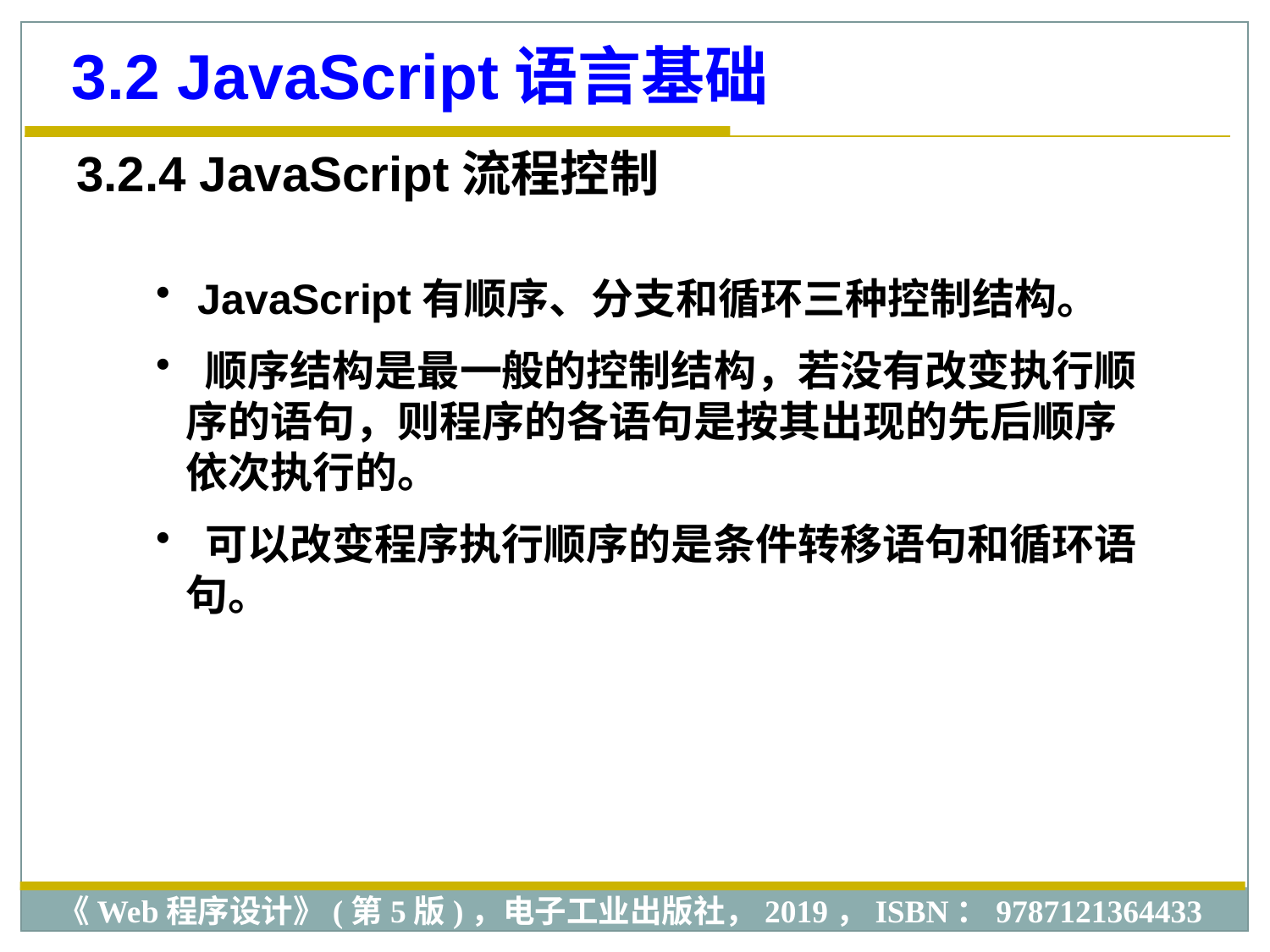

3.2 JavaScript语言基础
3.2.4 JavaScript流程控制
 JavaScript有顺序、分支和循环三种控制结构。
 顺序结构是最一般的控制结构，若没有改变执行顺序的语句，则程序的各语句是按其出现的先后顺序依次执行的。
 可以改变程序执行顺序的是条件转移语句和循环语句。